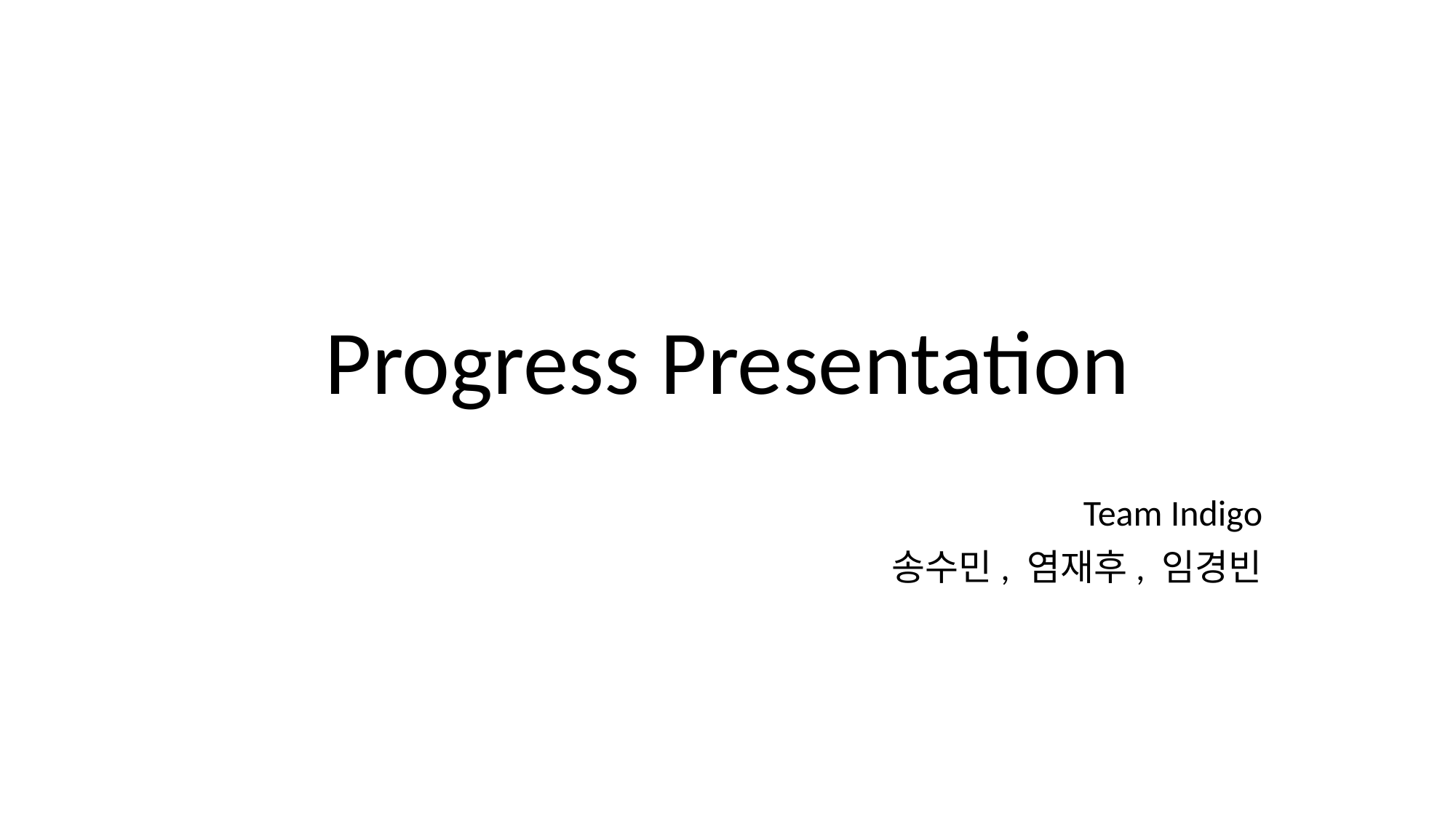

# Progress Presentation

Team Indigo
송수민, 염재후, 임경빈